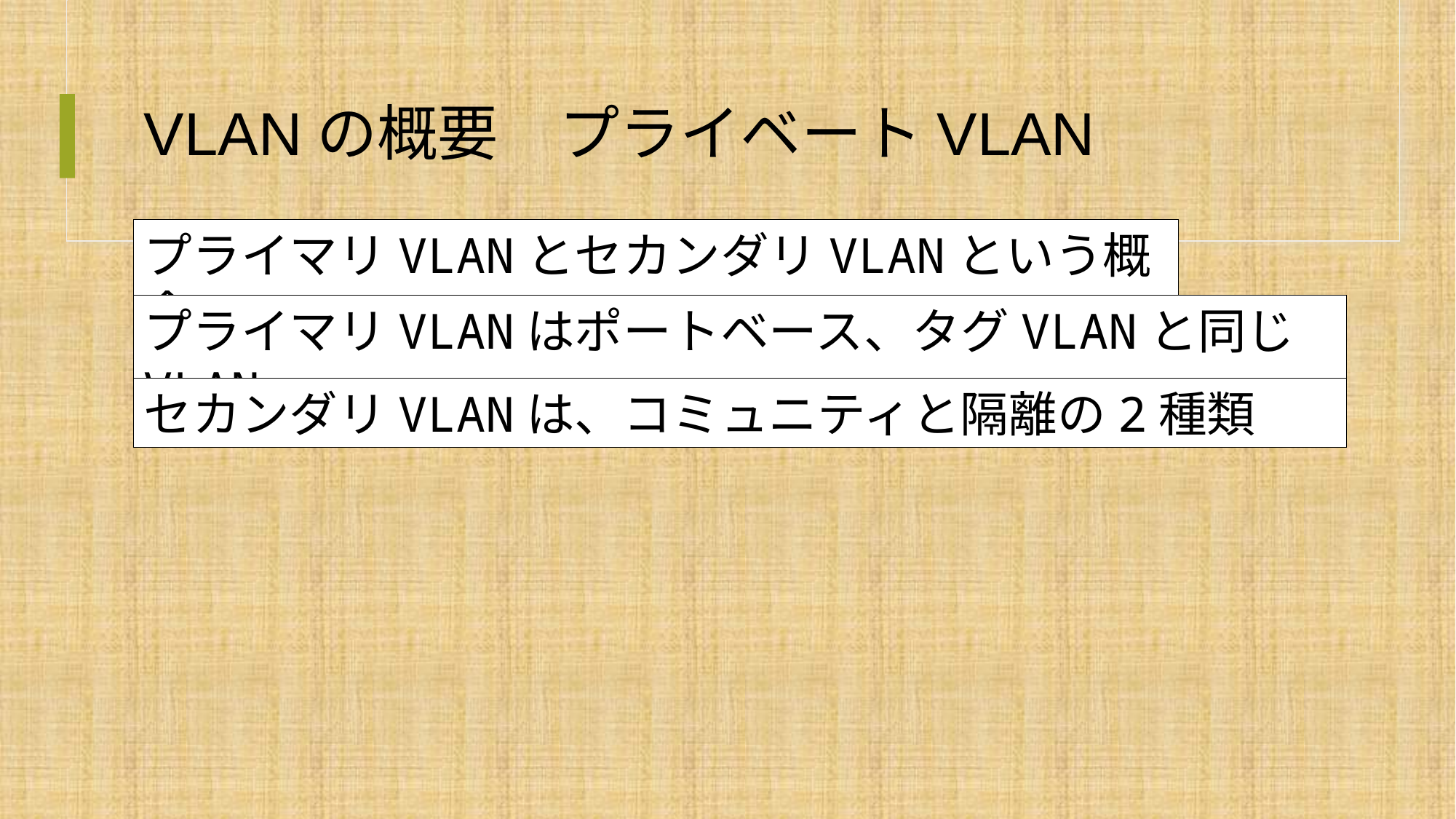

# VLANの概要　プライベートVLAN
プライマリVLANとセカンダリVLANという概念
プライマリVLANはポートベース、タグVLANと同じVLAN
セカンダリVLANは、コミュニティと隔離の2種類